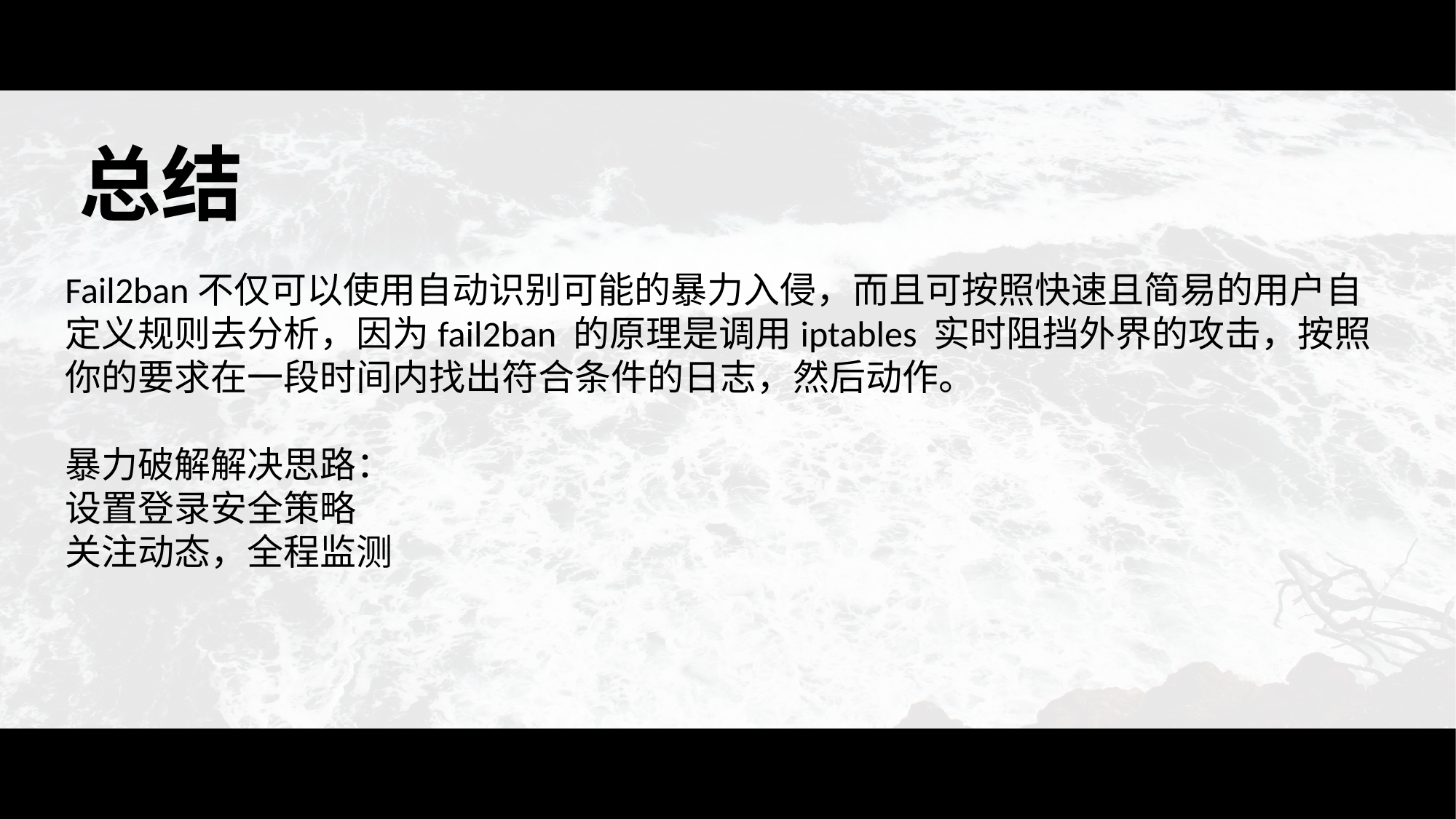

总结
Fail2ban不仅可以使用自动识别可能的暴力入侵，而且可按照快速且简易的用户自定义规则去分析，因为fail2ban 的原理是调用iptables 实时阻挡外界的攻击，按照你的要求在一段时间内找出符合条件的日志，然后动作。

暴力破解解决思路：
设置登录安全策略
关注动态，全程监测